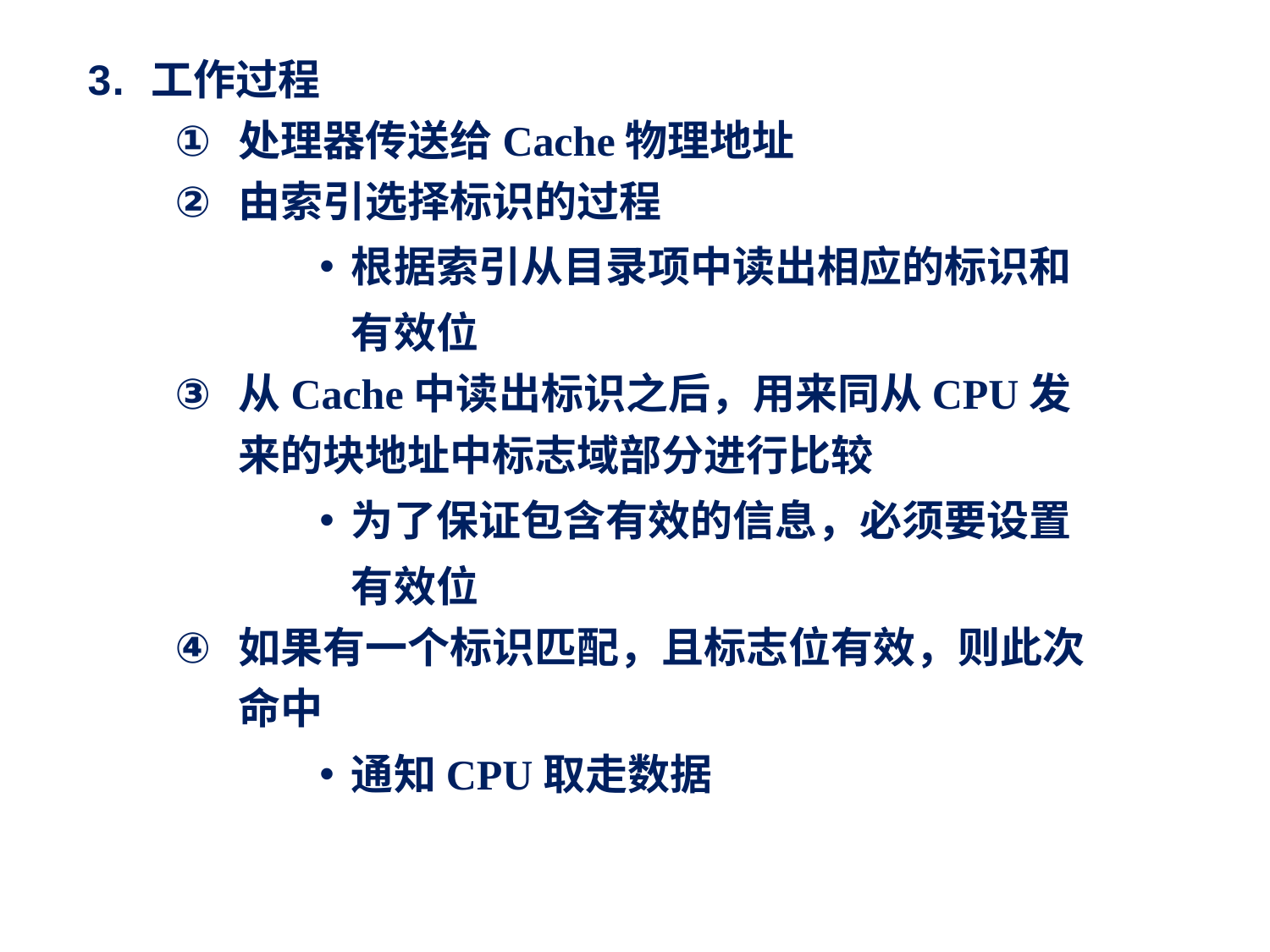

工作过程
处理器传送给Cache物理地址
由索引选择标识的过程
根据索引从目录项中读出相应的标识和有效位
从Cache中读出标识之后，用来同从CPU发来的块地址中标志域部分进行比较
为了保证包含有效的信息，必须要设置有效位
如果有一个标识匹配，且标志位有效，则此次命中
通知CPU取走数据